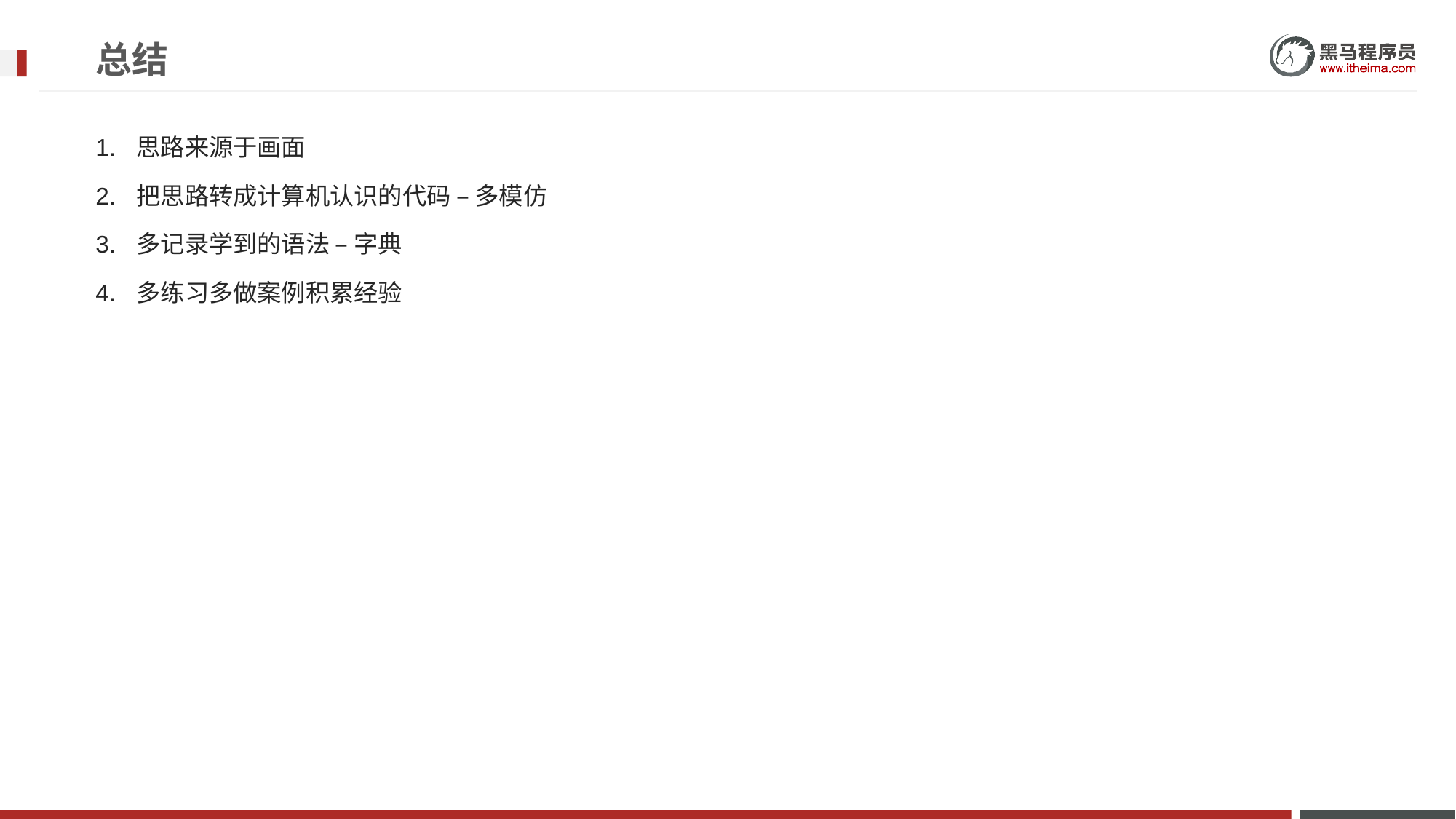

# 总结
思路来源于画面
把思路转成计算机认识的代码 – 多模仿
多记录学到的语法 – 字典
多练习多做案例积累经验